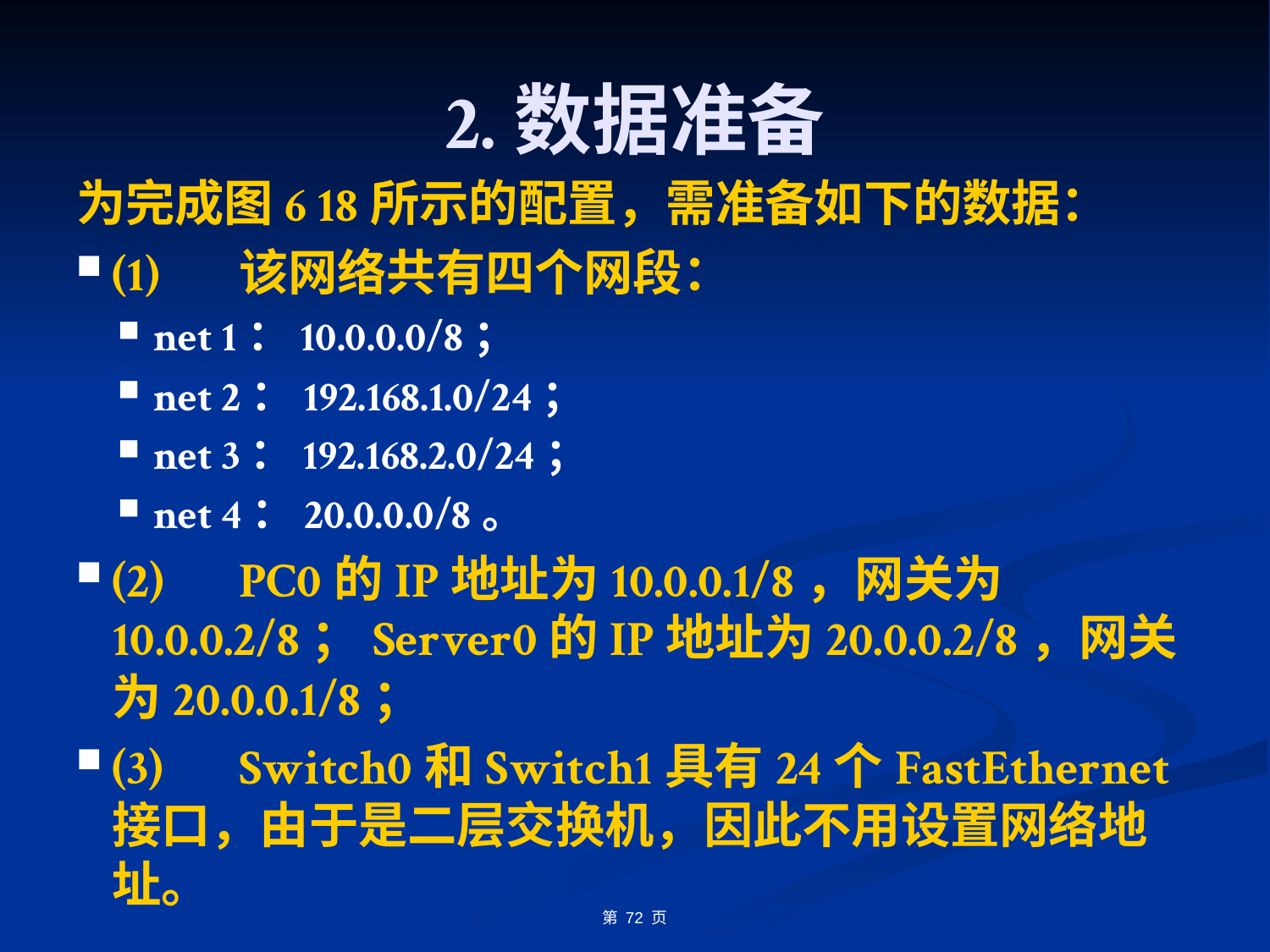

# 2.数据准备
为完成图6 18所示的配置，需准备如下的数据：
(1)	该网络共有四个网段：
net 1：10.0.0.0/8；
net 2：192.168.1.0/24；
net 3：192.168.2.0/24；
net 4：20.0.0.0/8。
(2)	PC0的IP地址为10.0.0.1/8，网关为10.0.0.2/8；Server0的IP地址为20.0.0.2/8，网关为20.0.0.1/8；
(3)	Switch0和Switch1具有24个FastEthernet接口，由于是二层交换机，因此不用设置网络地址。
第 72 页